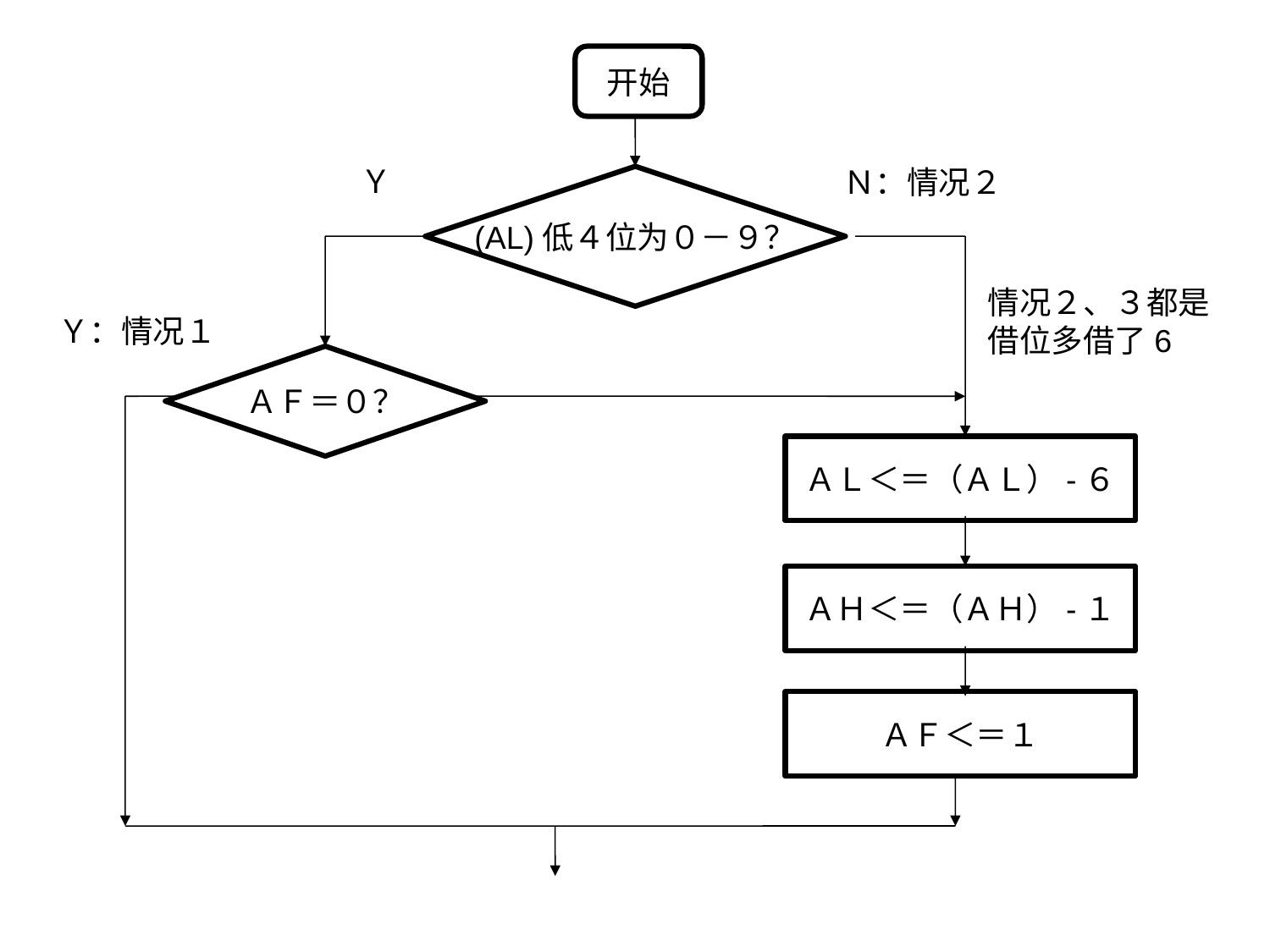

开始

(AL)低４位为０－９？

ＡＦ＝０？

ＡＬ＜＝（ＡＬ）-６

ＡＨ＜＝（ＡＨ）-１

ＡＦ＜＝１

Ｙ
Ｎ：情况２
情况２、３都是
借位多借了6
Ｙ：情况１